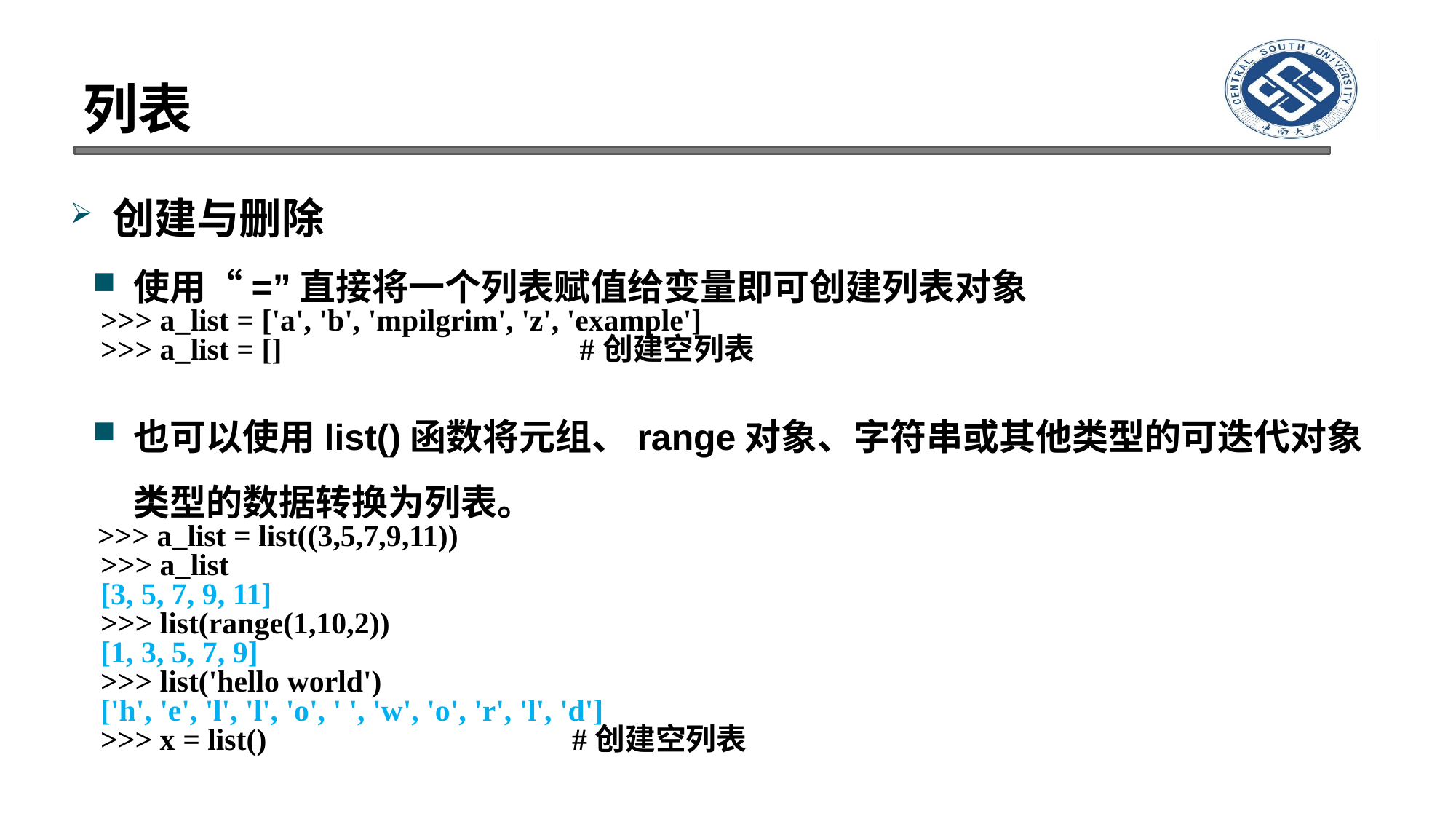

# 列表
创建与删除
使用“=”直接将一个列表赋值给变量即可创建列表对象
    >>> a_list = ['a', 'b', 'mpilgrim', 'z', 'example']
    >>> a_list = []                                       #创建空列表

也可以使用list()函数将元组、range对象、字符串或其他类型的可迭代对象类型的数据转换为列表。
    >>> a_list = list((3,5,7,9,11))
    >>> a_list
    [3, 5, 7, 9, 11]
    >>> list(range(1,10,2))
    [1, 3, 5, 7, 9]
    >>> list('hello world')
    ['h', 'e', 'l', 'l', 'o', ' ', 'w', 'o', 'r', 'l', 'd']
    >>> x = list()                                        #创建空列表